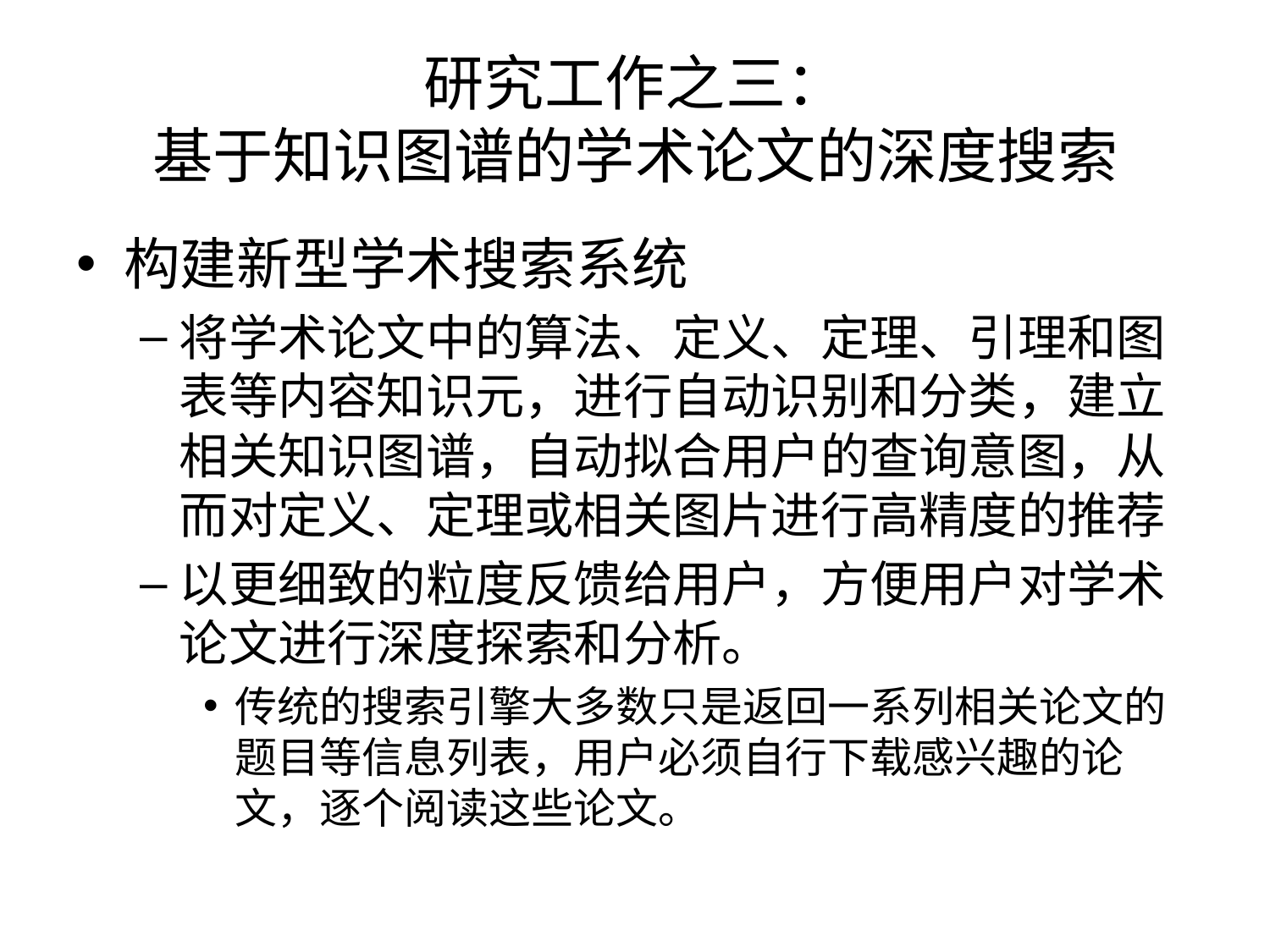

# 研究工作之三： 基于知识图谱的学术论文的深度搜索
构建新型学术搜索系统
将学术论文中的算法、定义、定理、引理和图表等内容知识元，进行自动识别和分类，建立相关知识图谱，自动拟合用户的查询意图，从而对定义、定理或相关图片进行高精度的推荐
以更细致的粒度反馈给用户，方便用户对学术论文进行深度探索和分析。
传统的搜索引擎大多数只是返回一系列相关论文的题目等信息列表，用户必须自行下载感兴趣的论文，逐个阅读这些论文。